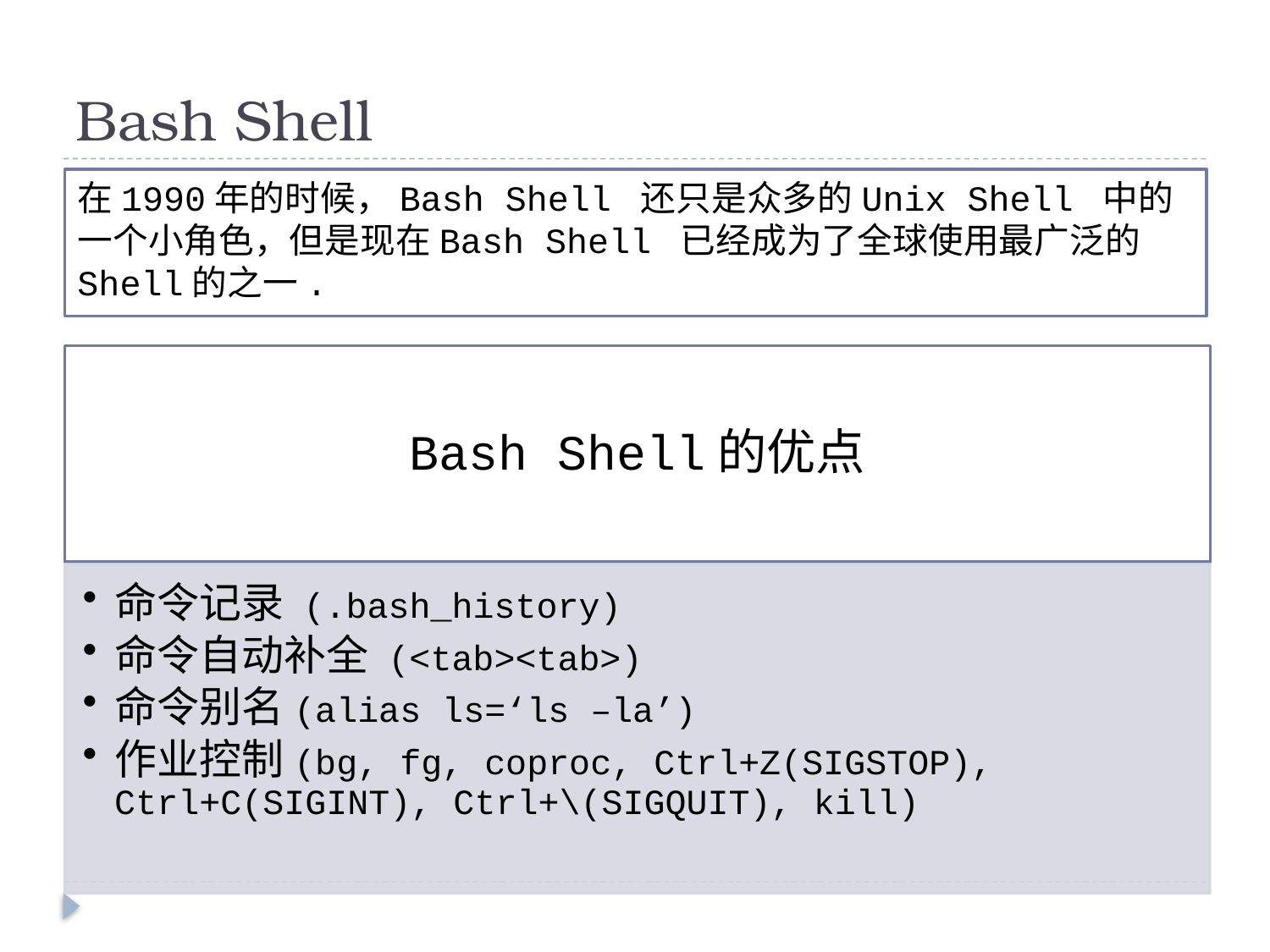

# Bash Shell
在1990年的时候，Bash Shell 还只是众多的Unix Shell 中的一个小角色，但是现在Bash Shell 已经成为了全球使用最广泛的Shell的之一.
Bash Shell的优点
命令记录 (.bash_history)
命令自动补全 (<tab><tab>)
命令别名(alias ls=‘ls –la’)
作业控制(bg, fg, coproc, Ctrl+Z(SIGSTOP), Ctrl+C(SIGINT), Ctrl+\(SIGQUIT), kill)